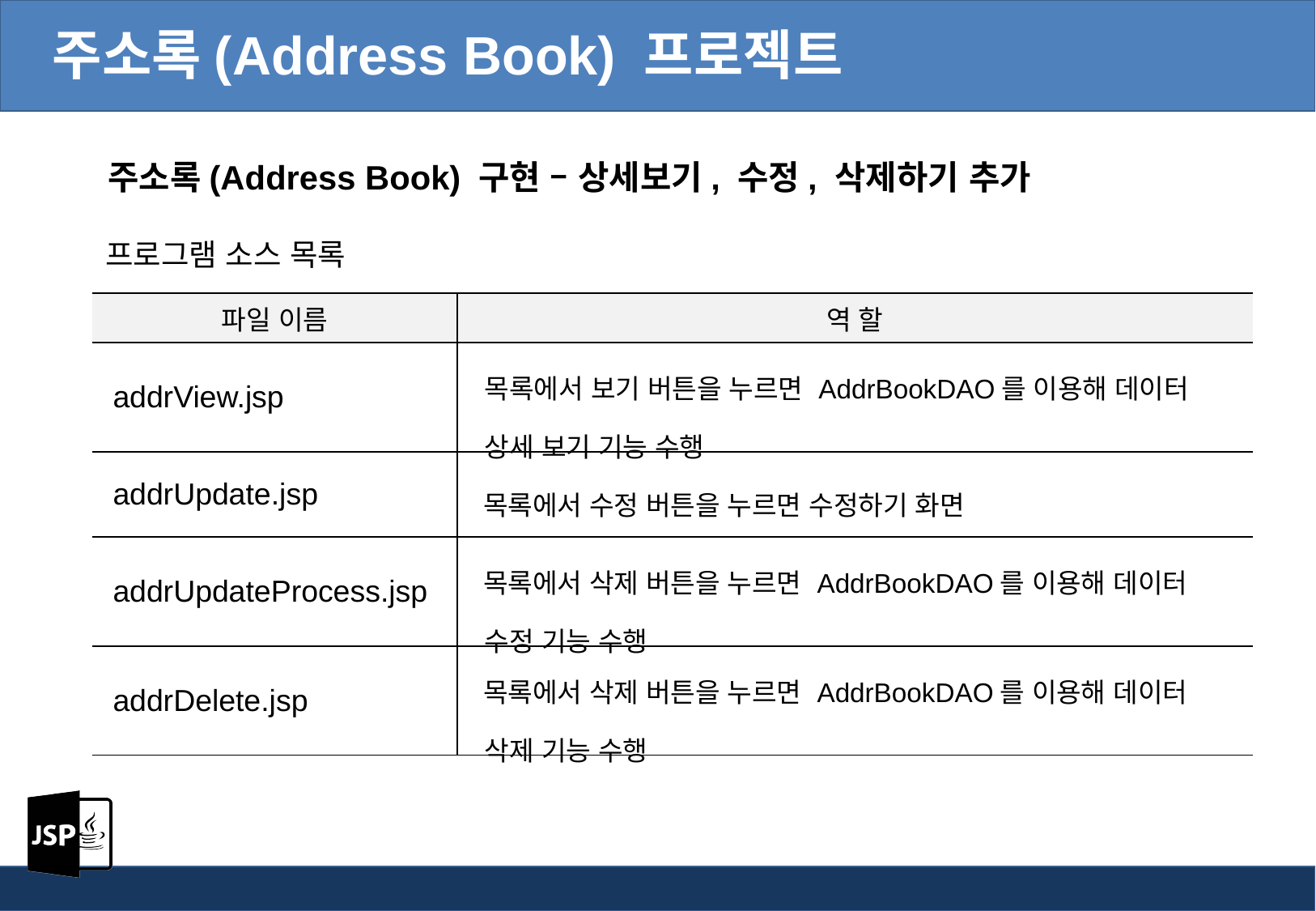

주소록(Address Book) 프로젝트
주소록(Address Book) 구현 – 상세보기, 수정, 삭제하기 추가
프로그램 소스 목록
| 파일 이름 | 역 할 |
| --- | --- |
| addrView.jsp | 목록에서 보기 버튼을 누르면 AddrBookDAO를 이용해 데이터 상세 보기 기능 수행 |
| addrUpdate.jsp | 목록에서 수정 버튼을 누르면 수정하기 화면 |
| addrUpdateProcess.jsp | 목록에서 삭제 버튼을 누르면 AddrBookDAO를 이용해 데이터 수정 기능 수행 |
| addrDelete.jsp | 목록에서 삭제 버튼을 누르면 AddrBookDAO를 이용해 데이터 삭제 기능 수행 |